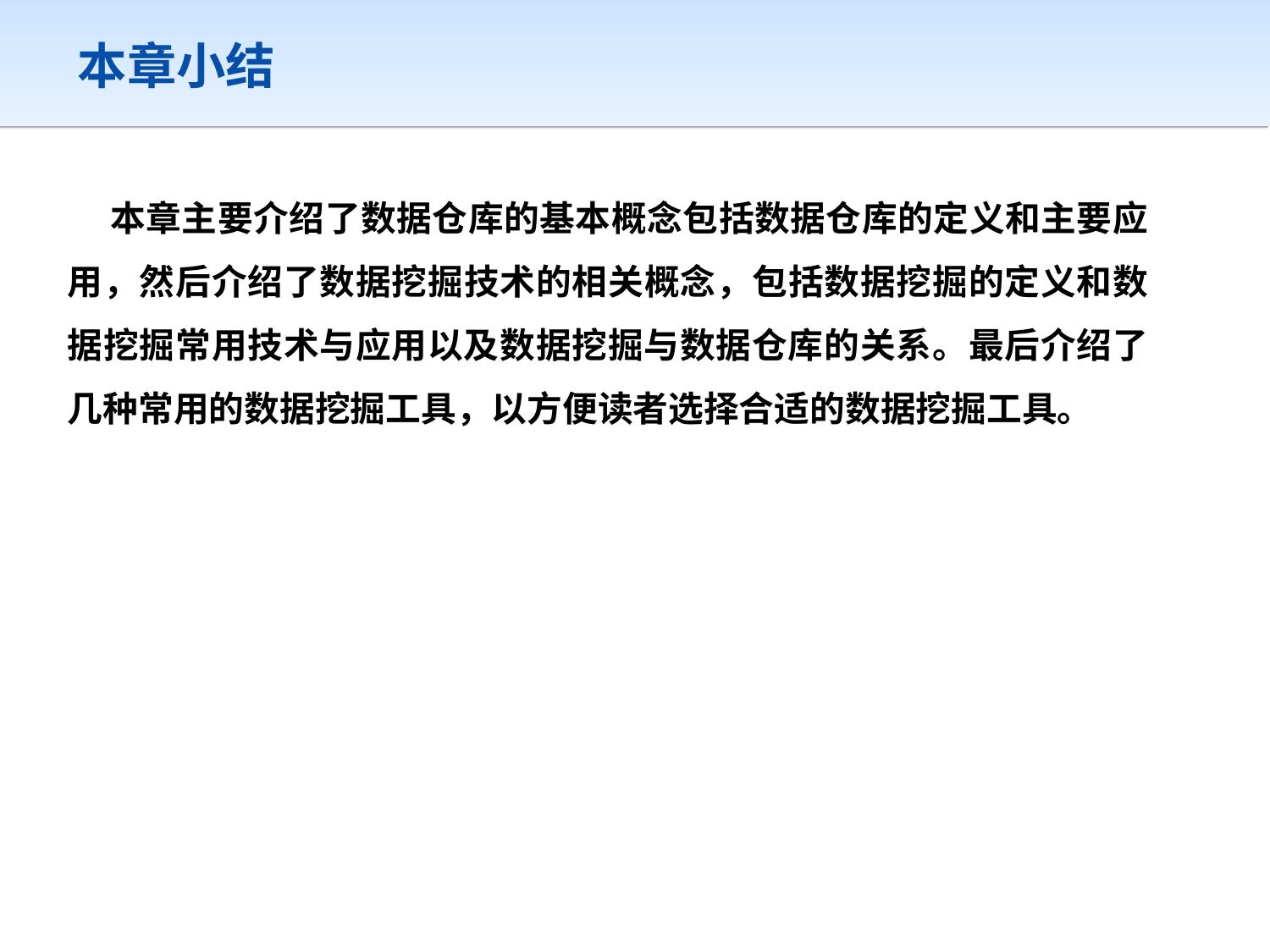

# 本章小结
	    本章主要介绍了数据仓库的基本概念包括数据仓库的定义和主要应用，然后介绍了数据挖掘技术的相关概念，包括数据挖掘的定义和数据挖掘常用技术与应用以及数据挖掘与数据仓库的关系。最后介绍了几种常用的数据挖掘工具，以方便读者选择合适的数据挖掘工具。